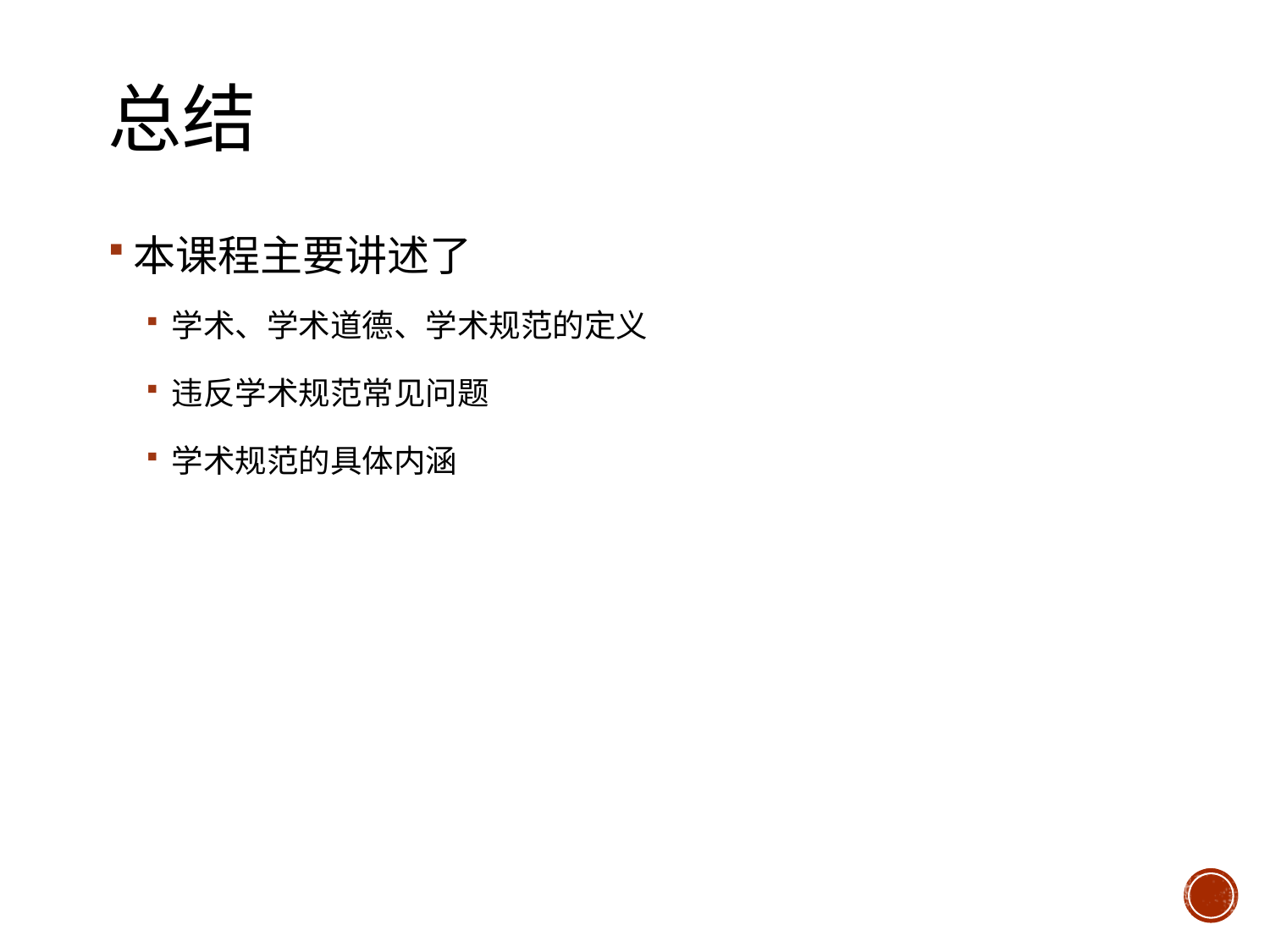

# 总结
本课程主要讲述了
学术、学术道德、学术规范的定义
违反学术规范常见问题
学术规范的具体内涵